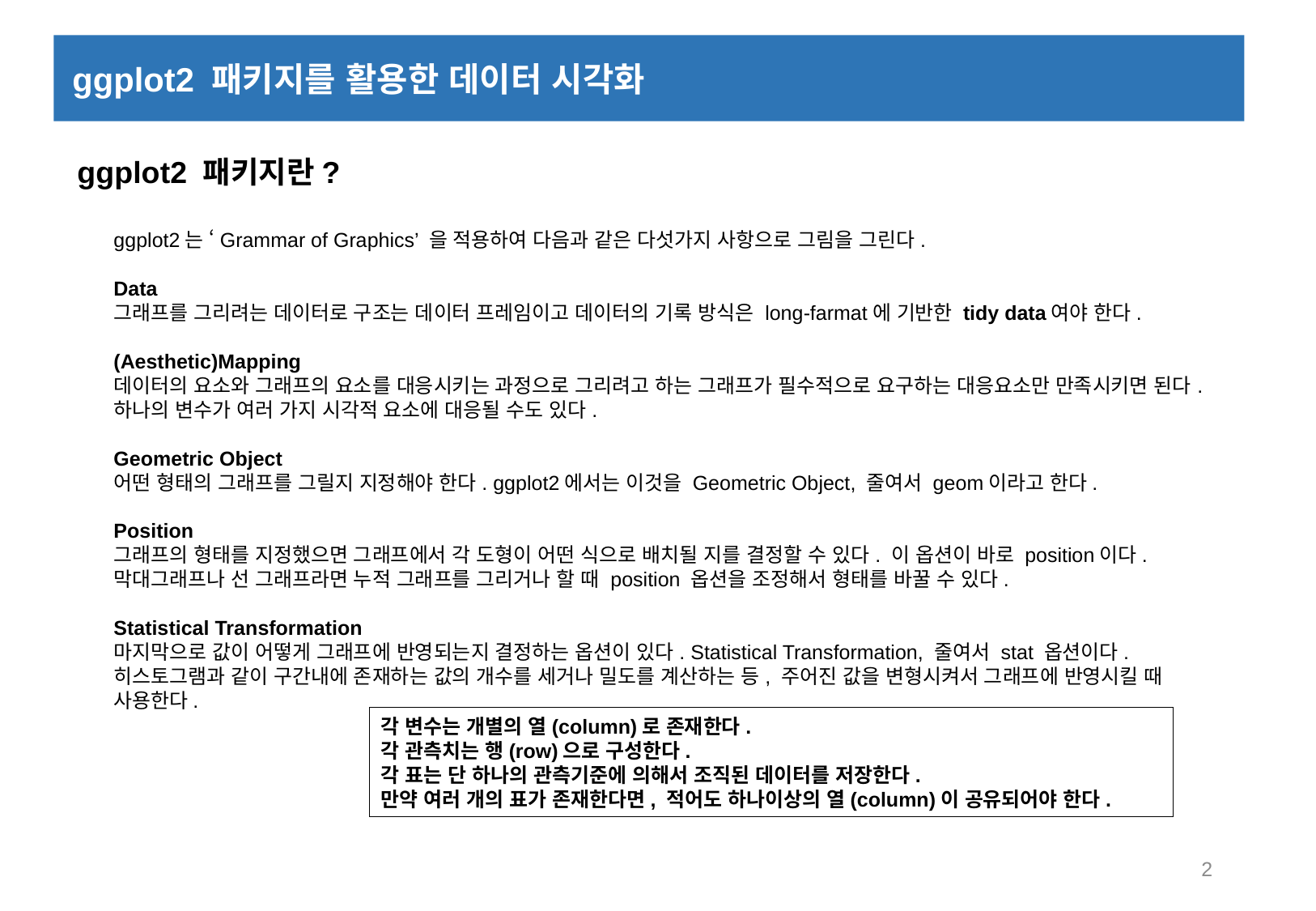

ggplot2 패키지를 활용한 데이터 시각화

ggplot2 패키지란?
ggplot2는 ‘Grammar of Graphics’ 을 적용하여 다음과 같은 다섯가지 사항으로 그림을 그린다.

Data
그래프를 그리려는 데이터로 구조는 데이터 프레임이고 데이터의 기록 방식은 long-farmat에 기반한 tidy data여야 한다.

(Aesthetic)Mapping
데이터의 요소와 그래프의 요소를 대응시키는 과정으로 그리려고 하는 그래프가 필수적으로 요구하는 대응요소만 만족시키면 된다. 하나의 변수가 여러 가지 시각적 요소에 대응될 수도 있다.

Geometric Object
어떤 형태의 그래프를 그릴지 지정해야 한다. ggplot2에서는 이것을 Geometric Object, 줄여서 geom이라고 한다.

Position
그래프의 형태를 지정했으면 그래프에서 각 도형이 어떤 식으로 배치될 지를 결정할 수 있다. 이 옵션이 바로 position이다. 막대그래프나 선 그래프라면 누적 그래프를 그리거나 할 때 position 옵션을 조정해서 형태를 바꿀 수 있다.

Statistical Transformation
마지막으로 값이 어떻게 그래프에 반영되는지 결정하는 옵션이 있다. Statistical Transformation, 줄여서 stat 옵션이다. 히스토그램과 같이 구간내에 존재하는 값의 개수를 세거나 밀도를 계산하는 등, 주어진 값을 변형시켜서 그래프에 반영시킬 때 사용한다.
각 변수는 개별의 열(column)로 존재한다.
각 관측치는 행(row)으로 구성한다.
각 표는 단 하나의 관측기준에 의해서 조직된 데이터를 저장한다.
만약 여러 개의 표가 존재한다면, 적어도 하나이상의 열(column)이 공유되어야 한다.
2